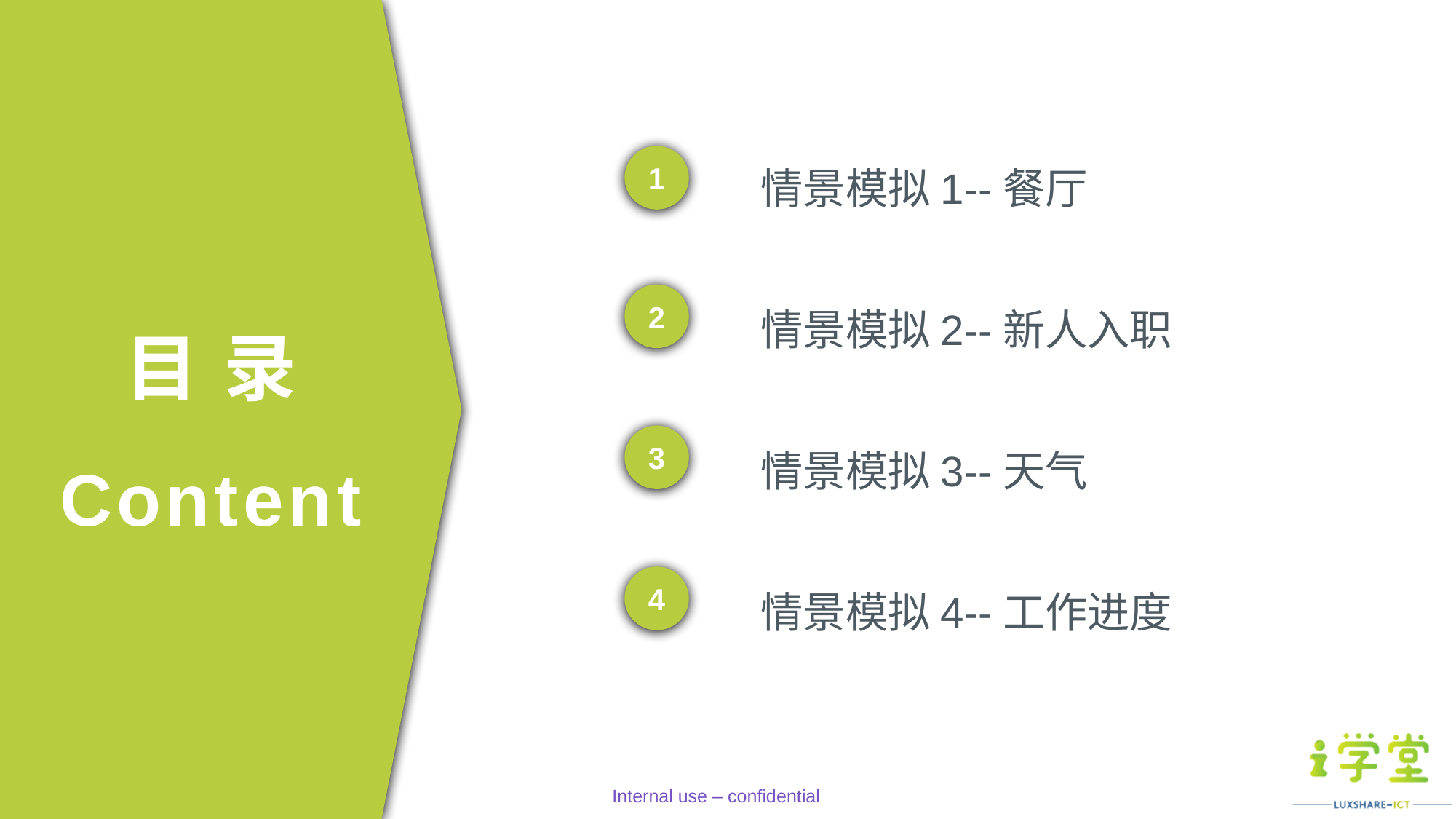

情景模拟1--餐厅
1
情景模拟2--新人入职
2
情景模拟3--天气
3
情景模拟4--工作进度
4